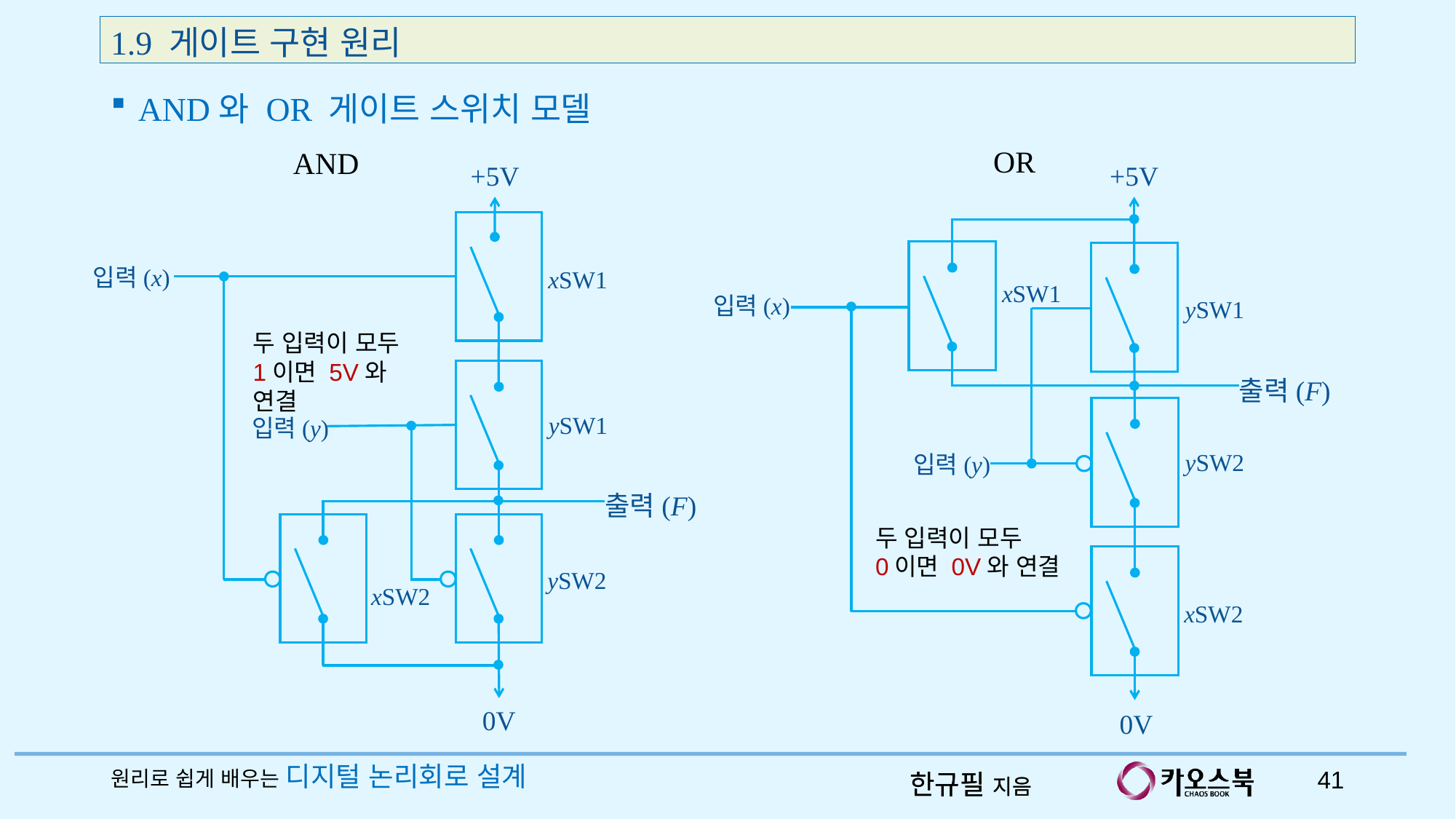

1.9 게이트 구현 원리
AND와 OR 게이트 스위치 모델
OR
AND
+5V

xSW1
입력(x)
ySW1

출력(F)

ySW2
입력(y)

xSW2

0V
+5V

입력(x)
xSW1

ySW1
입력(y)

출력(F)

ySW2

xSW2

0V
두 입력이 모두
1이면 5V와 연결
두 입력이 모두
0이면 0V와 연결
원리로 쉽게 배우는 디지털 논리회로 설계
41